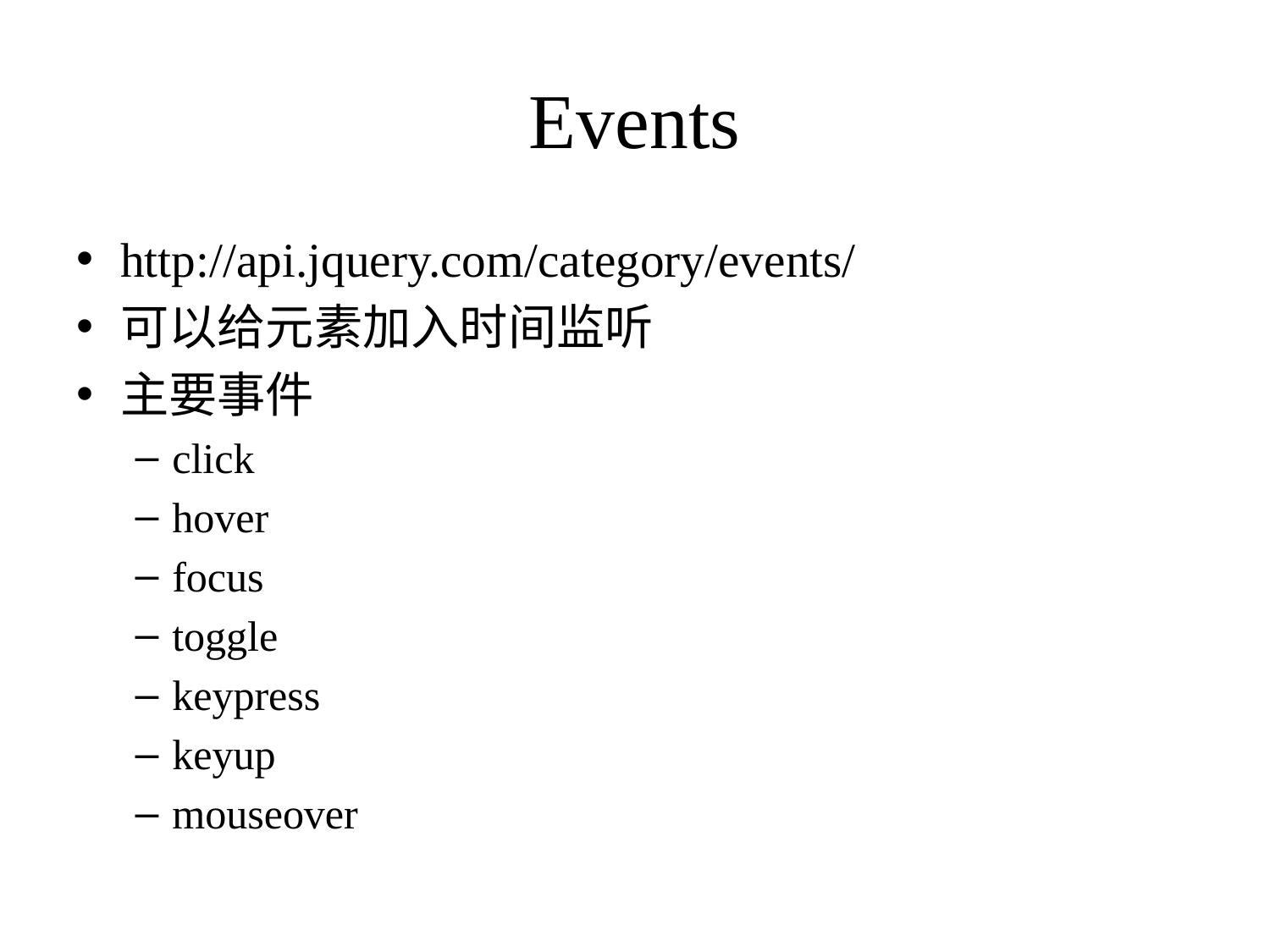

# Events
http://api.jquery.com/category/events/
可以给元素加入时间监听
主要事件
click
hover
focus
toggle
keypress
keyup
mouseover